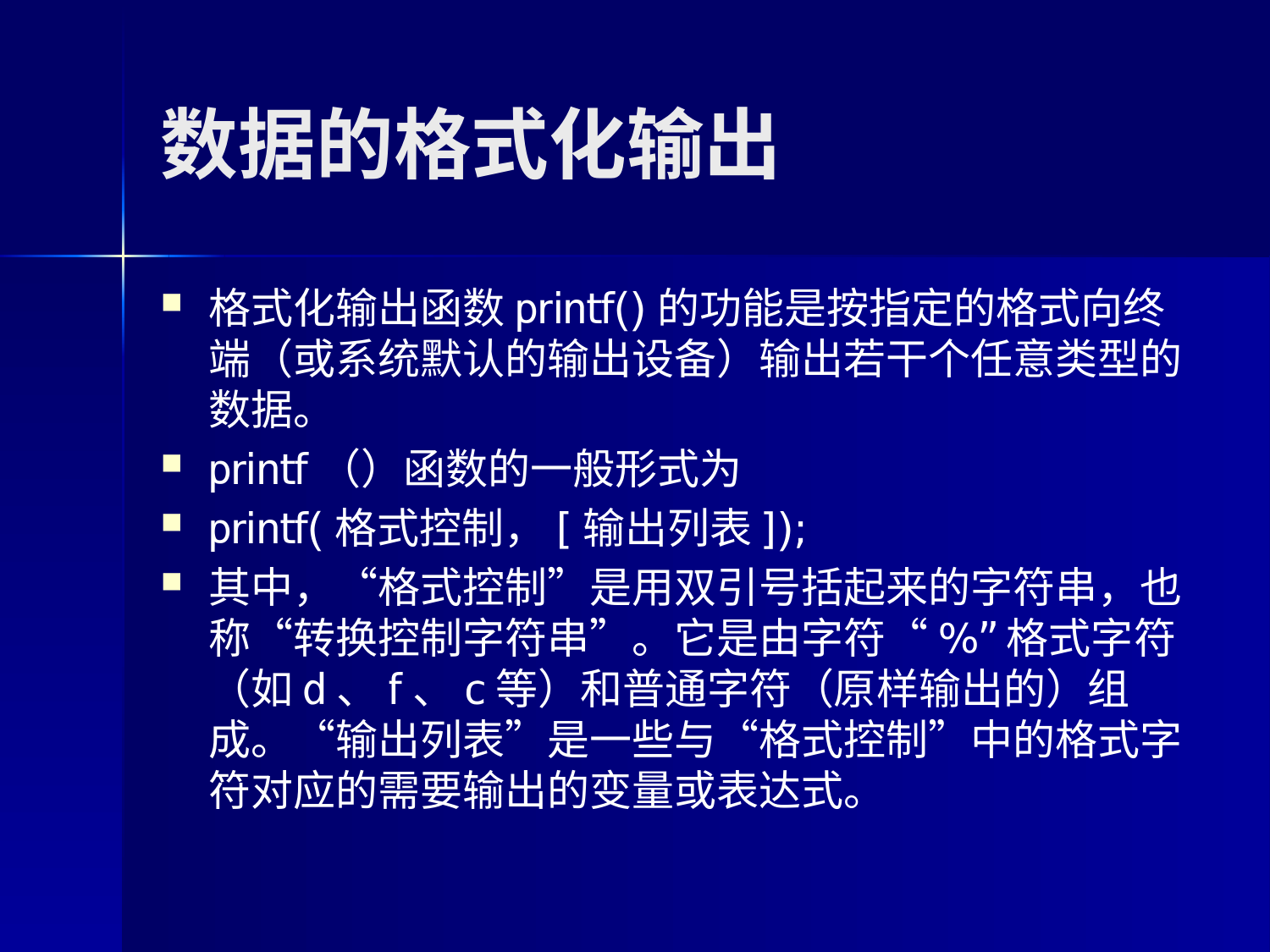

# 数据的格式化输出
格式化输出函数printf()的功能是按指定的格式向终端（或系统默认的输出设备）输出若干个任意类型的数据。
printf（）函数的一般形式为
printf(格式控制，[输出列表]);
其中，“格式控制”是用双引号括起来的字符串，也称“转换控制字符串”。它是由字符“%”格式字符（如d、f、c等）和普通字符（原样输出的）组成。“输出列表”是一些与“格式控制”中的格式字符对应的需要输出的变量或表达式。